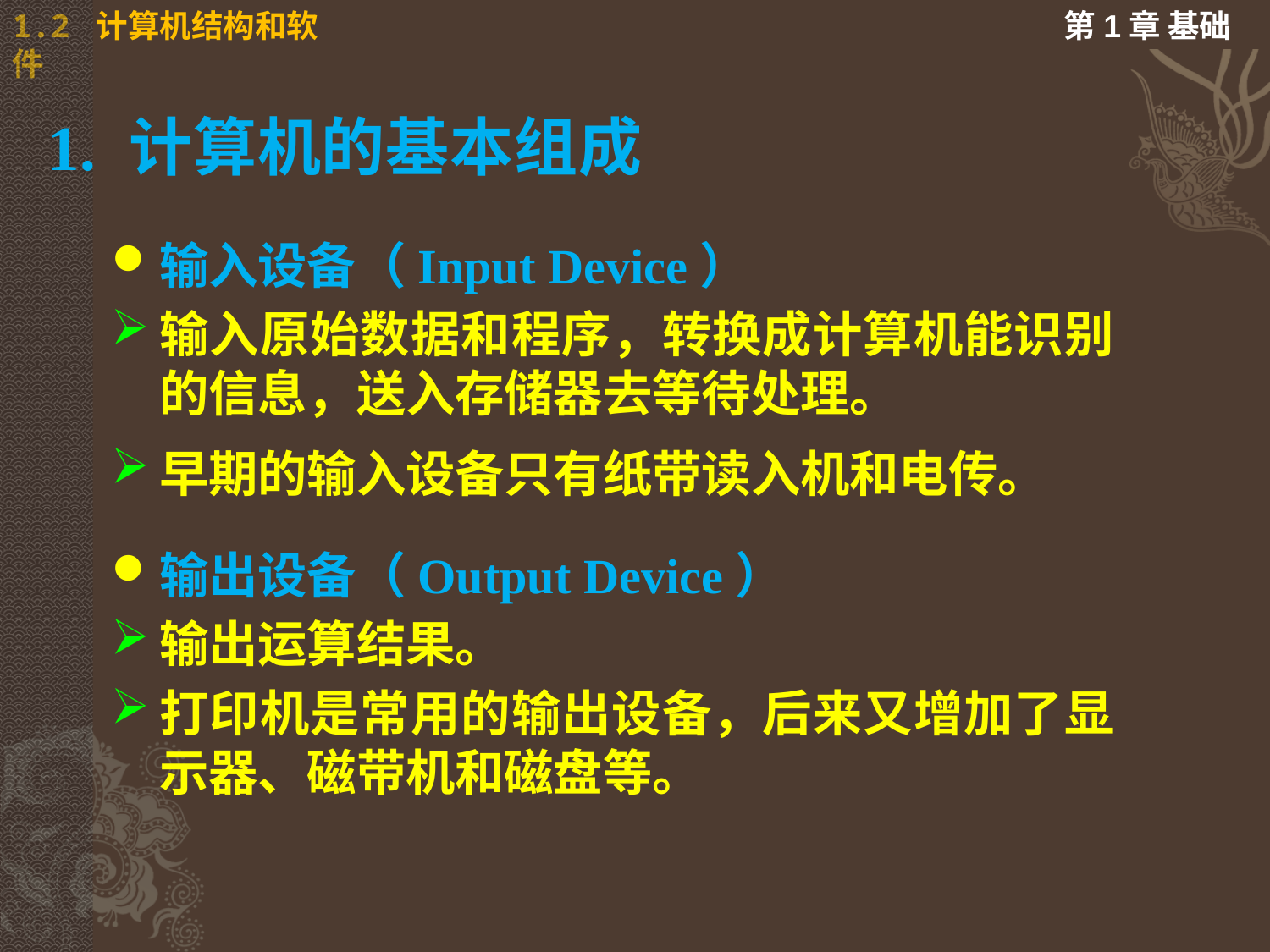

# 1. 计算机的基本组成
输入设备（Input Device）
输入原始数据和程序，转换成计算机能识别的信息，送入存储器去等待处理。
早期的输入设备只有纸带读入机和电传。
输出设备（Output Device）
输出运算结果。
打印机是常用的输出设备，后来又增加了显示器、磁带机和磁盘等。